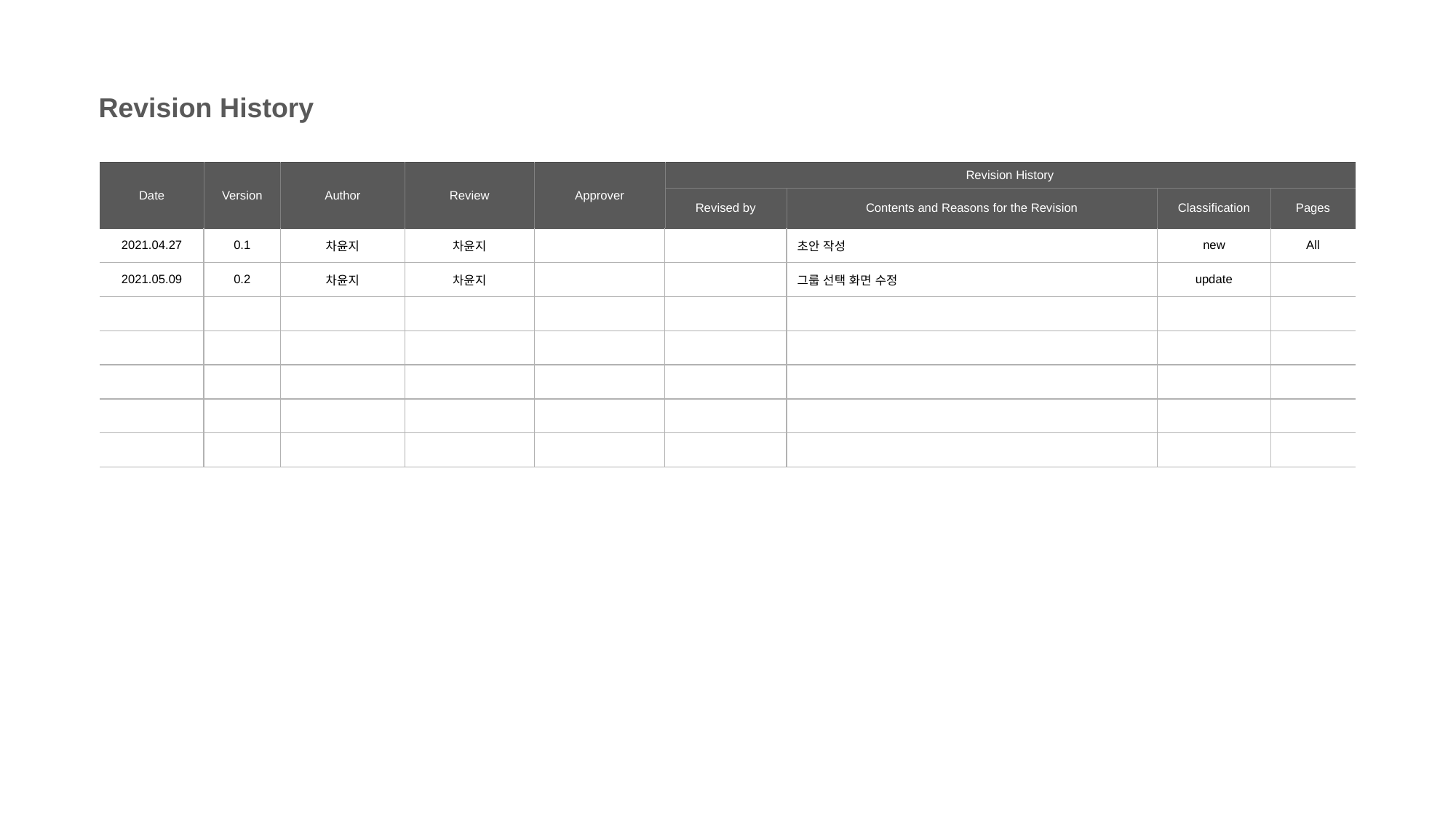

Revision History
| Date | Version | Author | Review | Approver | Revision History |  |  |  |
| --- | --- | --- | --- | --- | --- | --- | --- | --- |
|  |  |  |  |  | Revised by | Contents and Reasons for the Revision | Classification | Pages |
| 2021.04.27 | 0.1 | 차윤지 | 차윤지 |  |  | 초안 작성 | new | All |
| 2021.05.09 | 0.2 | 차윤지 | 차윤지 |  |  | 그룹 선택 화면 수정 | update |  |
|  |  |  |  |  |  |  |  |  |
|  |  |  |  |  |  |  |  |  |
|  |  |  |  |  |  |  |  |  |
|  |  |  |  |  |  |  |  |  |
|  |  |  |  |  |  |  |  |  |